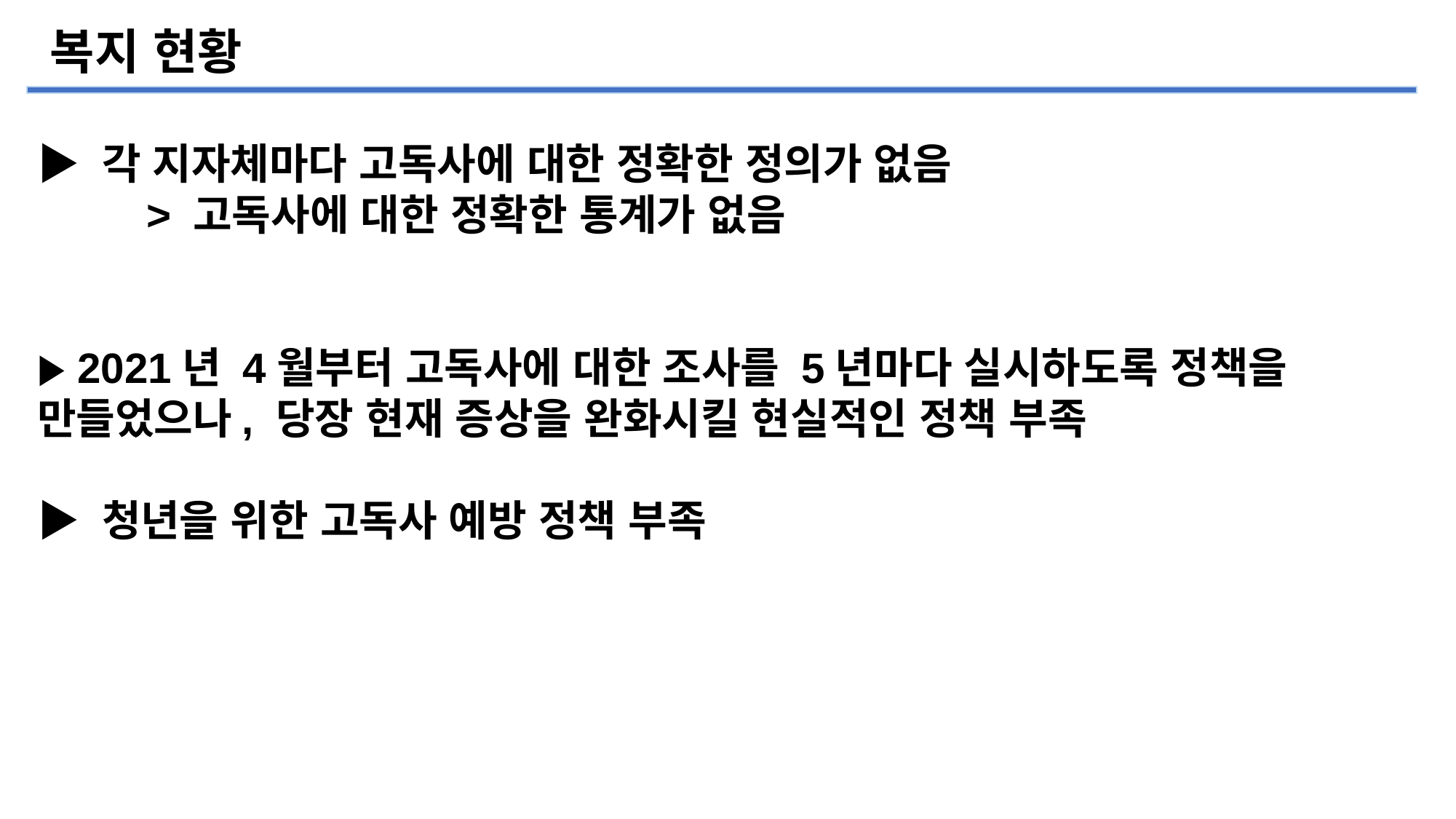

# 복지 현황

▶ 각 지자체마다 고독사에 대한 정확한 정의가 없음
	> 고독사에 대한 정확한 통계가 없음

▶ 2021년 4월부터 고독사에 대한 조사를 5년마다 실시하도록 정책을 만들었으나, 당장 현재 증상을 완화시킬 현실적인 정책 부족

▶ 청년을 위한 고독사 예방 정책 부족